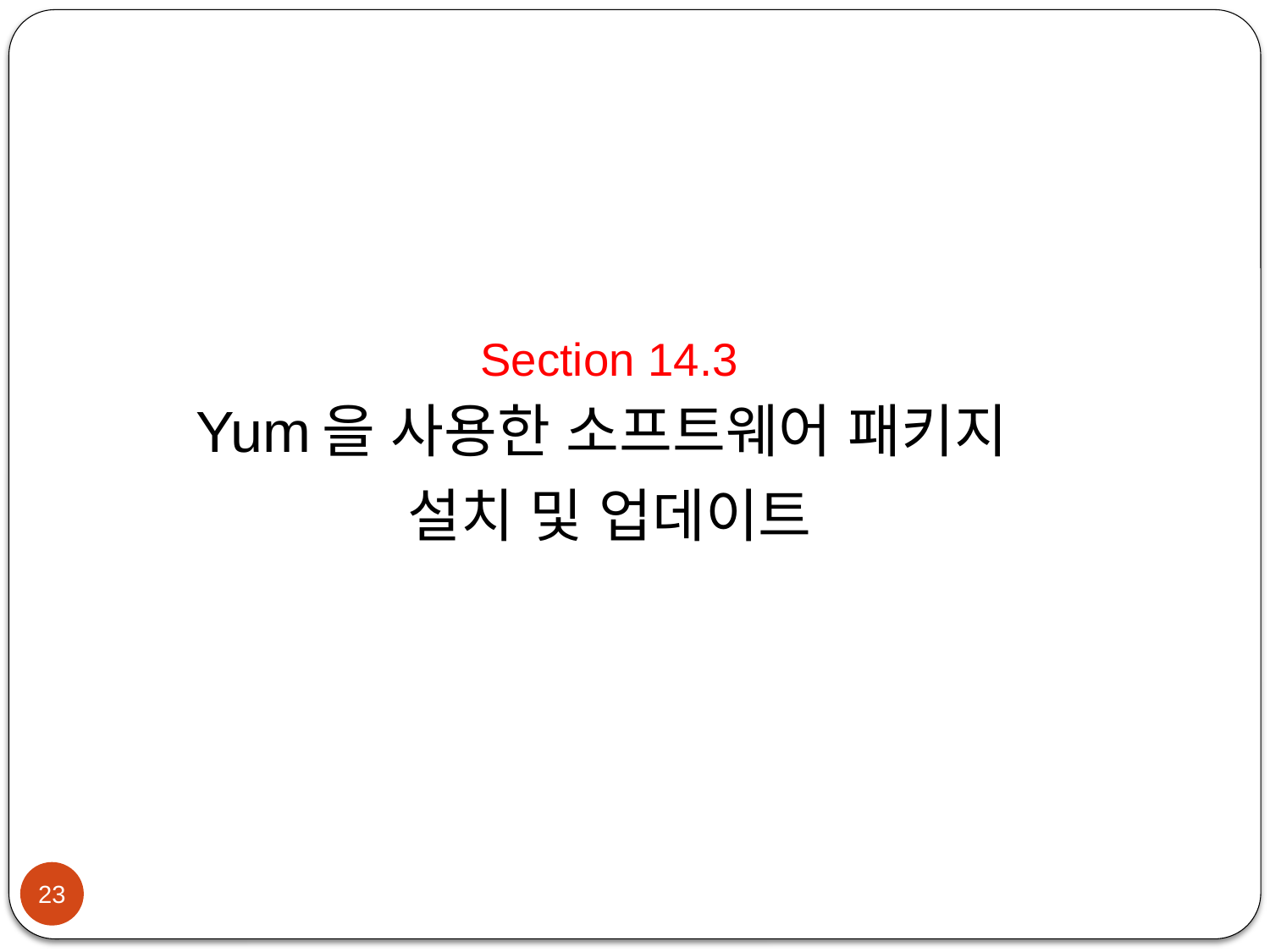

Section 14.3
Yum을 사용한 소프트웨어 패키지
설치 및 업데이트
23